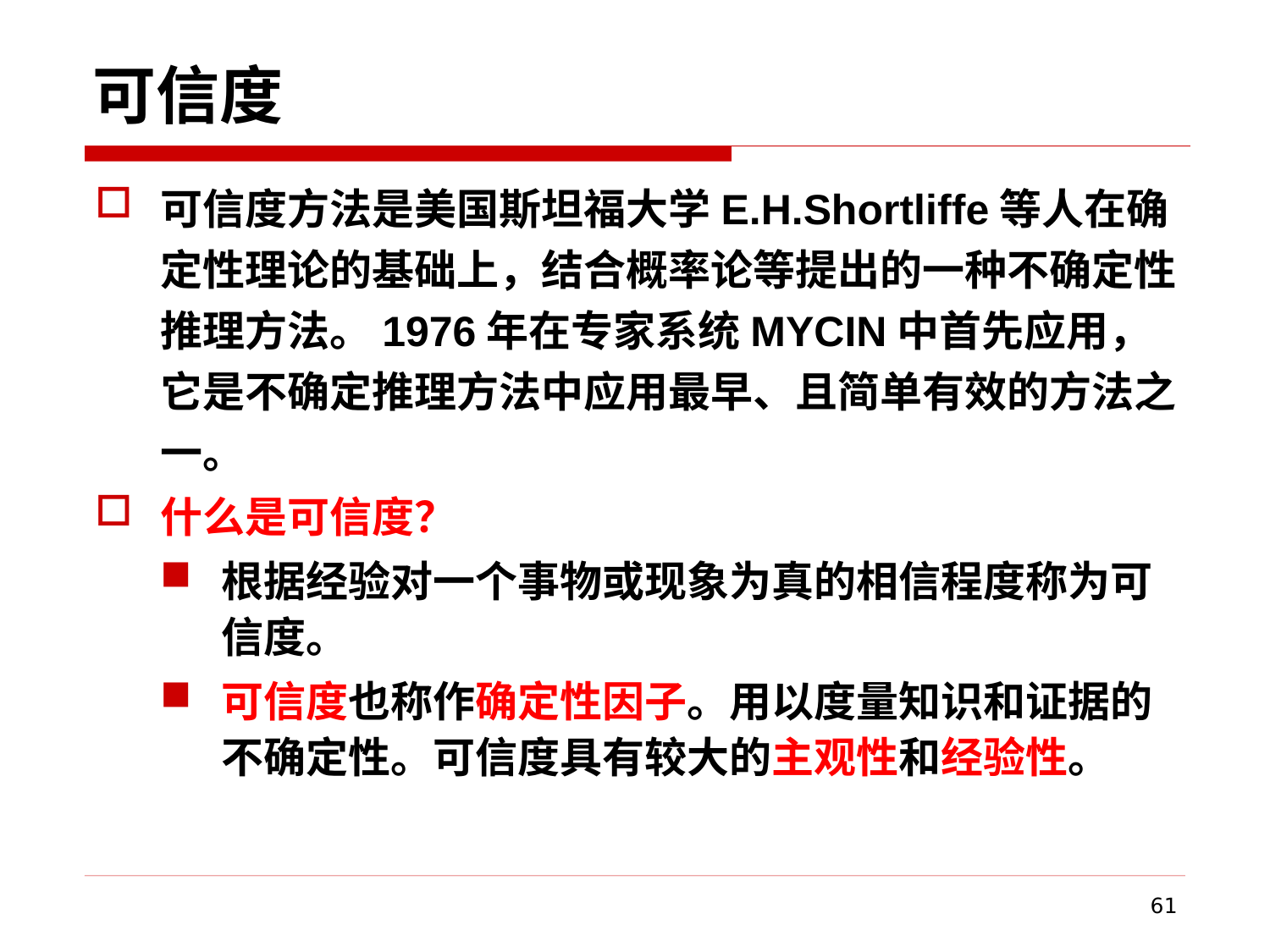

# 可信度
可信度方法是美国斯坦福大学E.H.Shortliffe等人在确定性理论的基础上，结合概率论等提出的一种不确定性推理方法。1976年在专家系统MYCIN中首先应用，它是不确定推理方法中应用最早、且简单有效的方法之一。
什么是可信度？
根据经验对一个事物或现象为真的相信程度称为可信度。
可信度也称作确定性因子。用以度量知识和证据的不确定性。可信度具有较大的主观性和经验性。
61